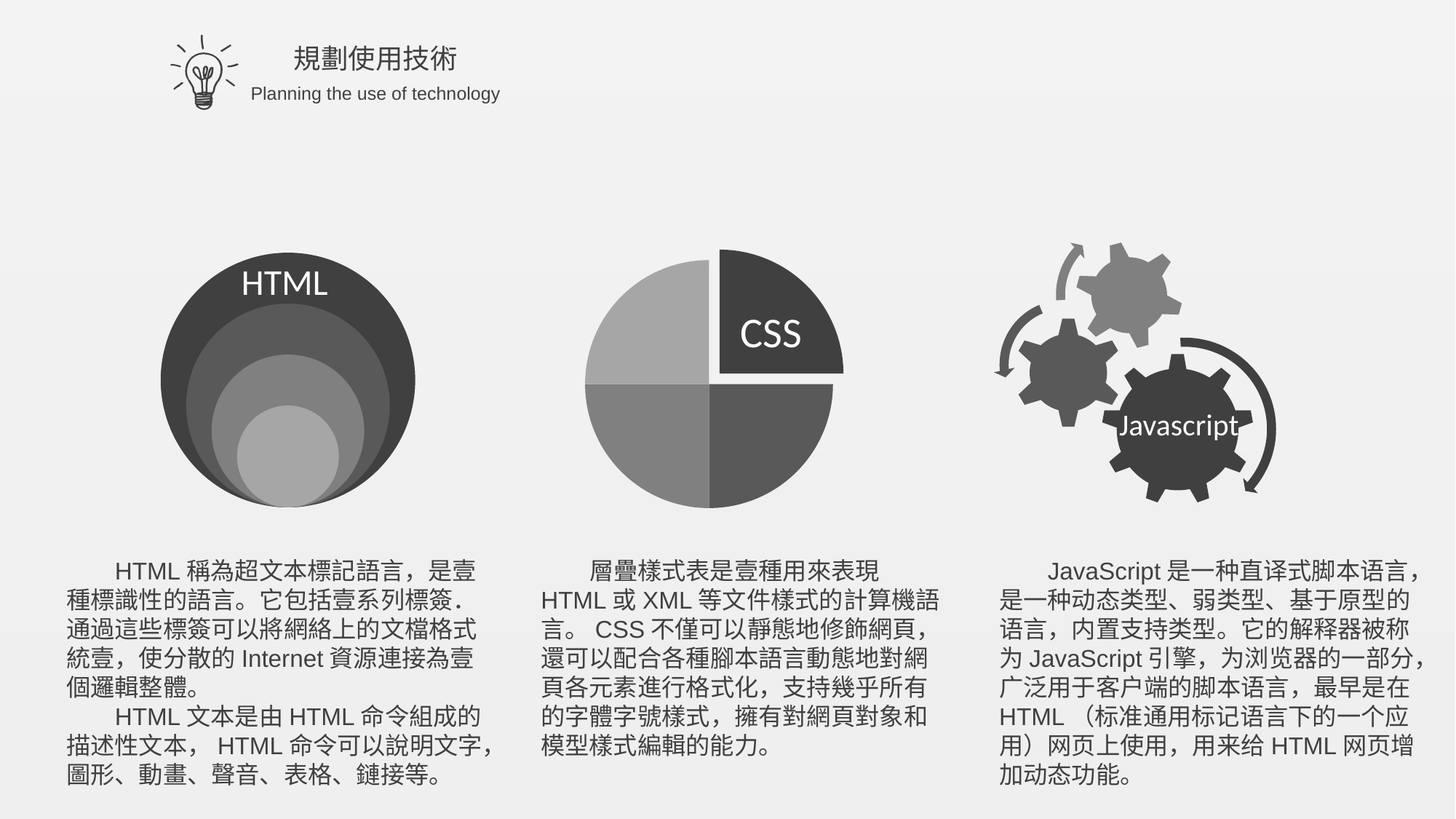

規劃使用技術
Planning the use of technology

HTML
CSS
Javascript
HTML稱為超文本標記語言，是壹種標識性的語言。它包括壹系列標簽．通過這些標簽可以將網絡上的文檔格式統壹，使分散的Internet資源連接為壹個邏輯整體。
HTML文本是由HTML命令組成的描述性文本，HTML命令可以說明文字，圖形、動畫、聲音、表格、鏈接等。
層疊樣式表是壹種用來表現HTML或XML等文件樣式的計算機語言。CSS不僅可以靜態地修飾網頁，還可以配合各種腳本語言動態地對網頁各元素進行格式化，支持幾乎所有的字體字號樣式，擁有對網頁對象和模型樣式編輯的能力。
JavaScript是一种直译式脚本语言，是一种动态类型、弱类型、基于原型的语言，内置支持类型。它的解释器被称为JavaScript引擎，为浏览器的一部分，广泛用于客户端的脚本语言，最早是在HTML（标准通用标记语言下的一个应用）网页上使用，用来给HTML网页增加动态功能。